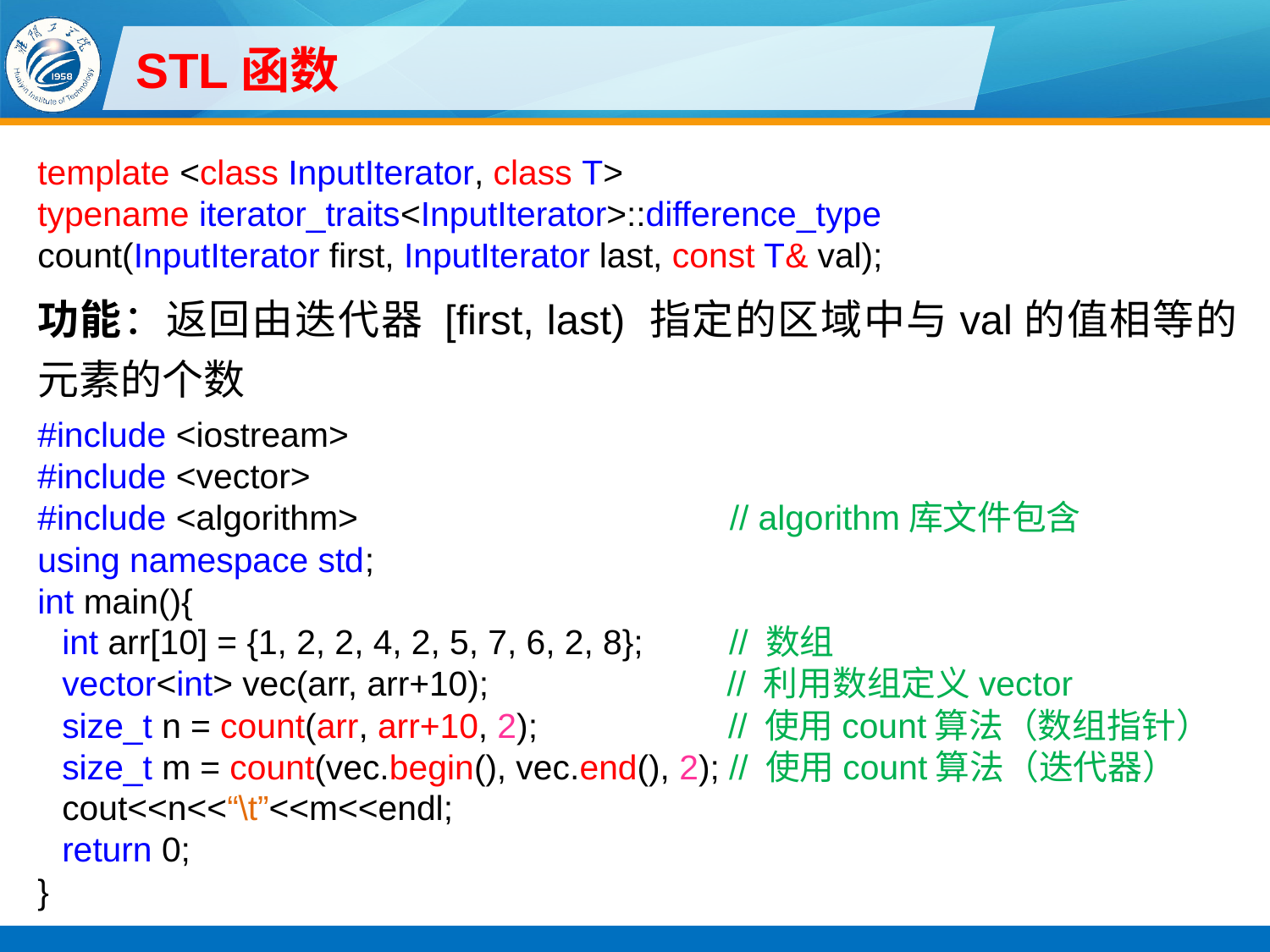

# STL函数
template <class InputIterator, class T>
typename iterator_traits<InputIterator>::difference_type
count(InputIterator first, InputIterator last, const T& val);
功能：返回由迭代器 [first, last) 指定的区域中与val的值相等的元素的个数
#include <iostream>
#include <vector>
#include <algorithm>                                       // algorithm库文件包含
using namespace std;
int main(){
int arr[10] = {1, 2, 2, 4, 2, 5, 7, 6, 2, 8};         // 数组
vector<int> vec(arr, arr+10);                         // 利用数组定义vector
size_t n = count(arr, arr+10, 2);                    // 使用count算法（数组指针）
size_t m = count(vec.begin(), vec.end(), 2); // 使用count算法（迭代器）
cout<<n<<“\t”<<m<<endl;
return 0;
}